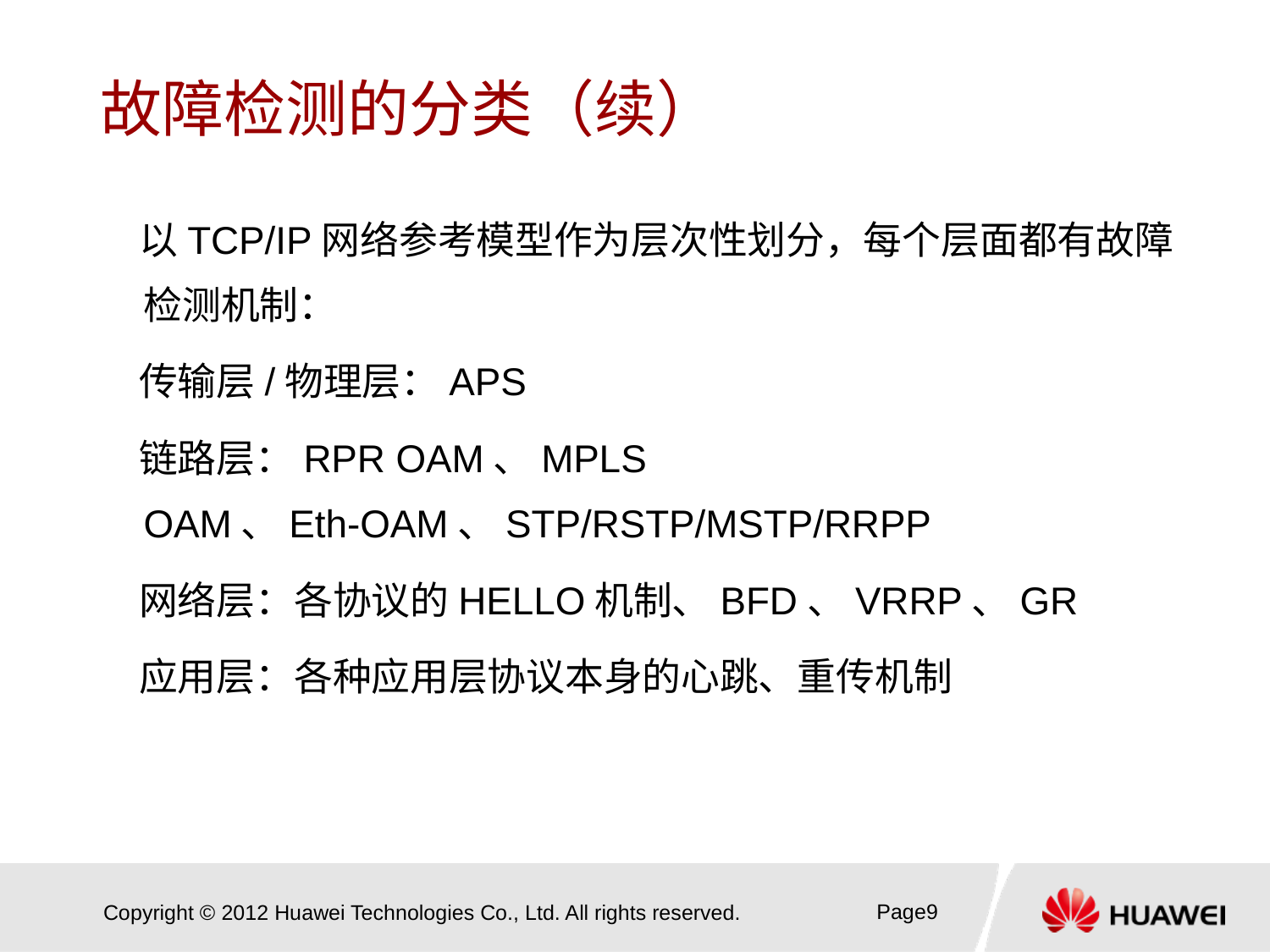

# 故障检测的分类（续）
以TCP/IP网络参考模型作为层次性划分，每个层面都有故障检测机制：
传输层/物理层：APS
链路层：RPR OAM、MPLS OAM、Eth-OAM、STP/RSTP/MSTP/RRPP
网络层：各协议的HELLO机制、BFD、VRRP、GR
应用层：各种应用层协议本身的心跳、重传机制

Page9